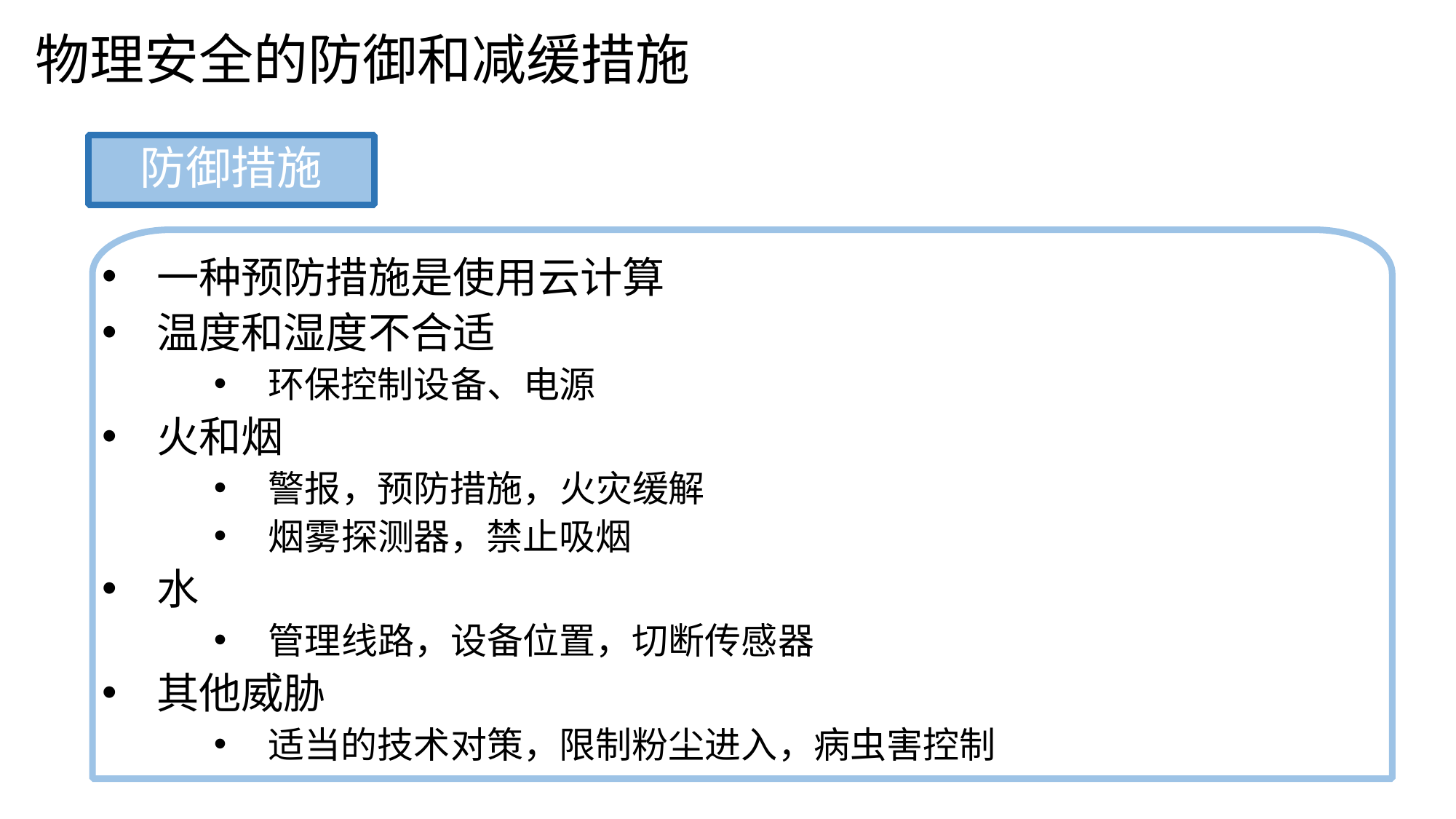

物理安全的防御和减缓措施

防御措施
一种预防措施是使用云计算
温度和湿度不合适
环保控制设备、电源
火和烟
警报，预防措施，火灾缓解
烟雾探测器，禁止吸烟
水
管理线路，设备位置，切断传感器
其他威胁
适当的技术对策，限制粉尘进入，病虫害控制